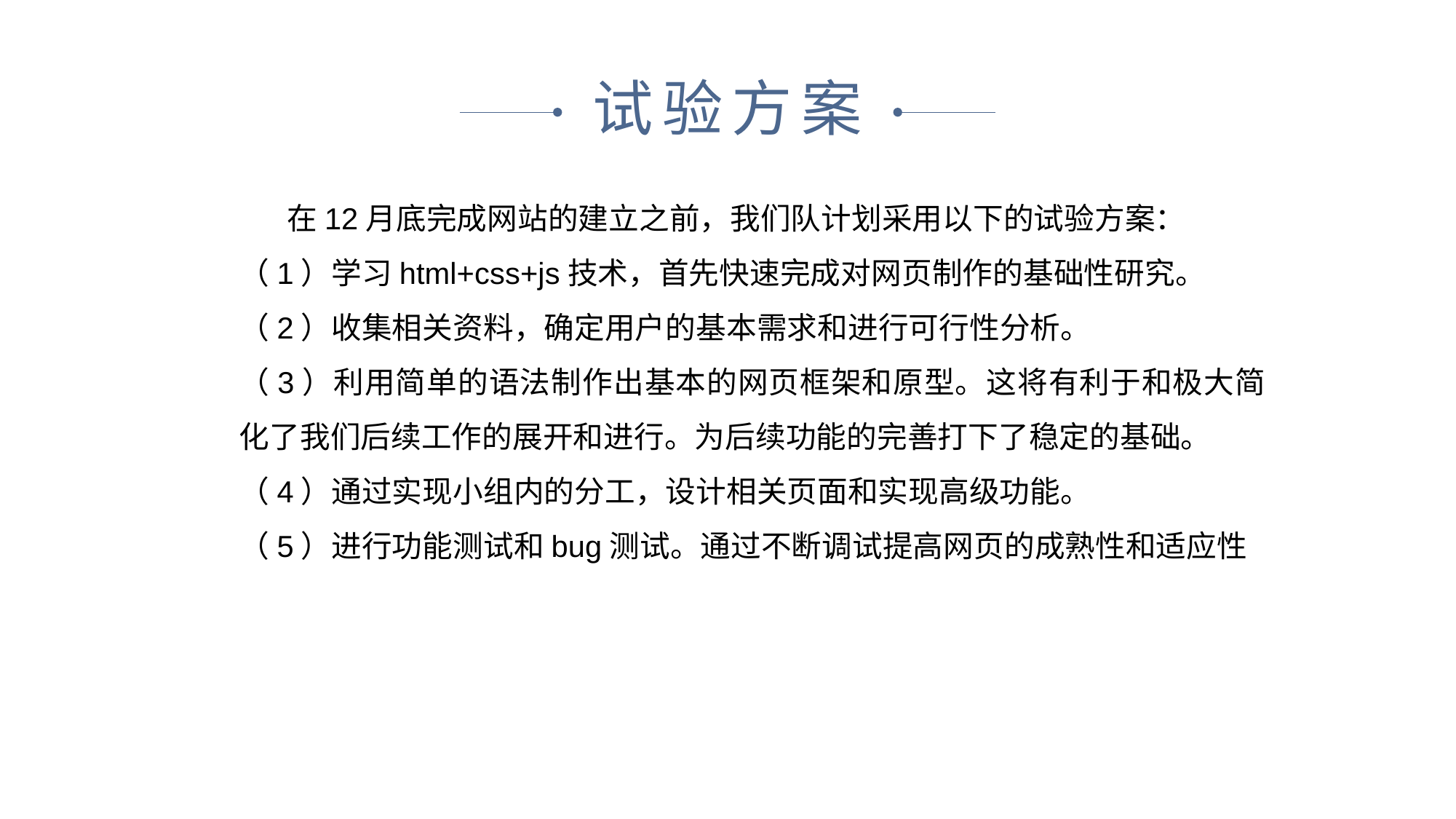

试验方案
      在12月底完成网站的建立之前，我们队计划采用以下的试验方案：
（1）学习html+css+js技术，首先快速完成对网页制作的基础性研究。
（2）收集相关资料，确定用户的基本需求和进行可行性分析。
（3）利用简单的语法制作出基本的网页框架和原型。这将有利于和极大简化了我们后续工作的展开和进行。为后续功能的完善打下了稳定的基础。
（4）通过实现小组内的分工，设计相关页面和实现高级功能。
（5）进行功能测试和bug测试。通过不断调试提高网页的成熟性和适应性